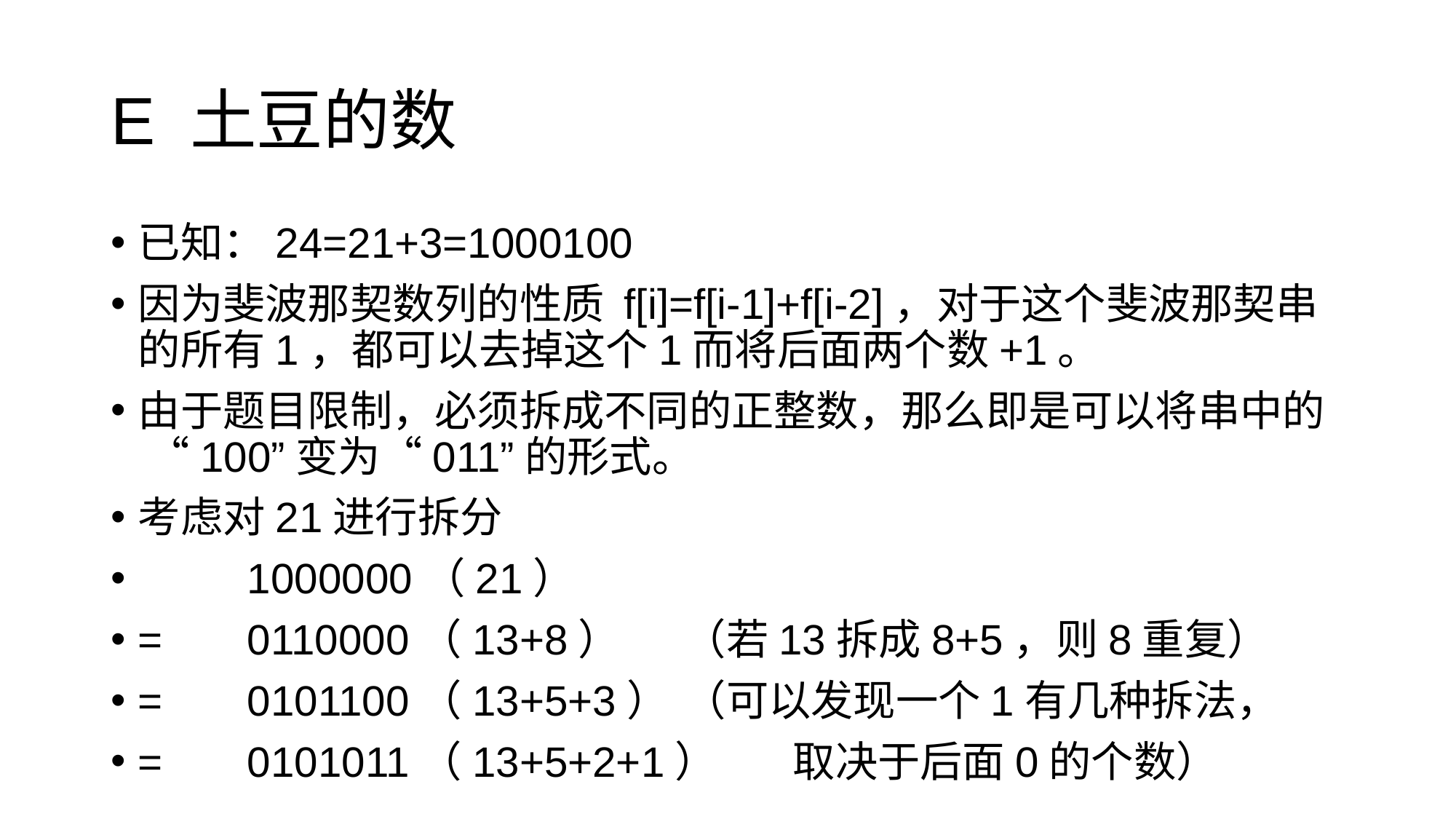

# E 土豆的数

已知：24=21+3=1000100
因为斐波那契数列的性质 f[i]=f[i-1]+f[i-2]，对于这个斐波那契串的所有1，都可以去掉这个1而将后面两个数+1。
由于题目限制，必须拆成不同的正整数，那么即是可以将串中的    “100”变为“011”的形式。
考虑对21进行拆分
 	1000000（21）
= 	0110000（13+8）	（若13拆成8+5，则8重复）
=	0101100（13+5+3）	（可以发现一个1有几种拆法，
=	0101011（13+5+2+1）	取决于后面0的个数）